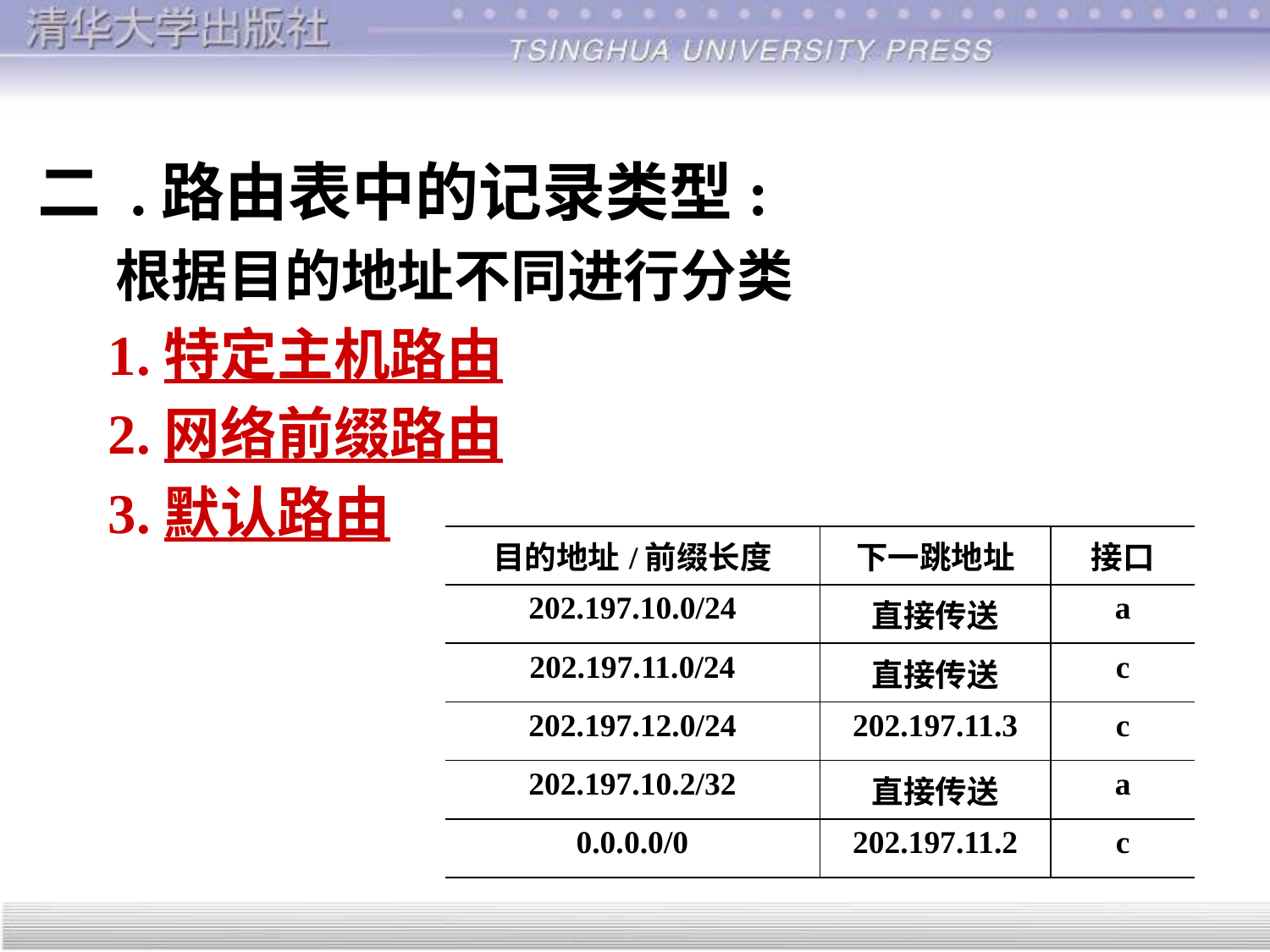

二 .路由表中的记录类型:
     根据目的地址不同进行分类
     1.特定主机路由
     2.网络前缀路由
     3.默认路由
| 目的地址/前缀长度 | 下一跳地址 | 接口 |
| --- | --- | --- |
| 202.197.10.0/24 | 直接传送 | a |
| 202.197.11.0/24 | 直接传送 | c |
| 202.197.12.0/24 | 202.197.11.3 | c |
| 202.197.10.2/32 | 直接传送 | a |
| 0.0.0.0/0 | 202.197.11.2 | c |
13